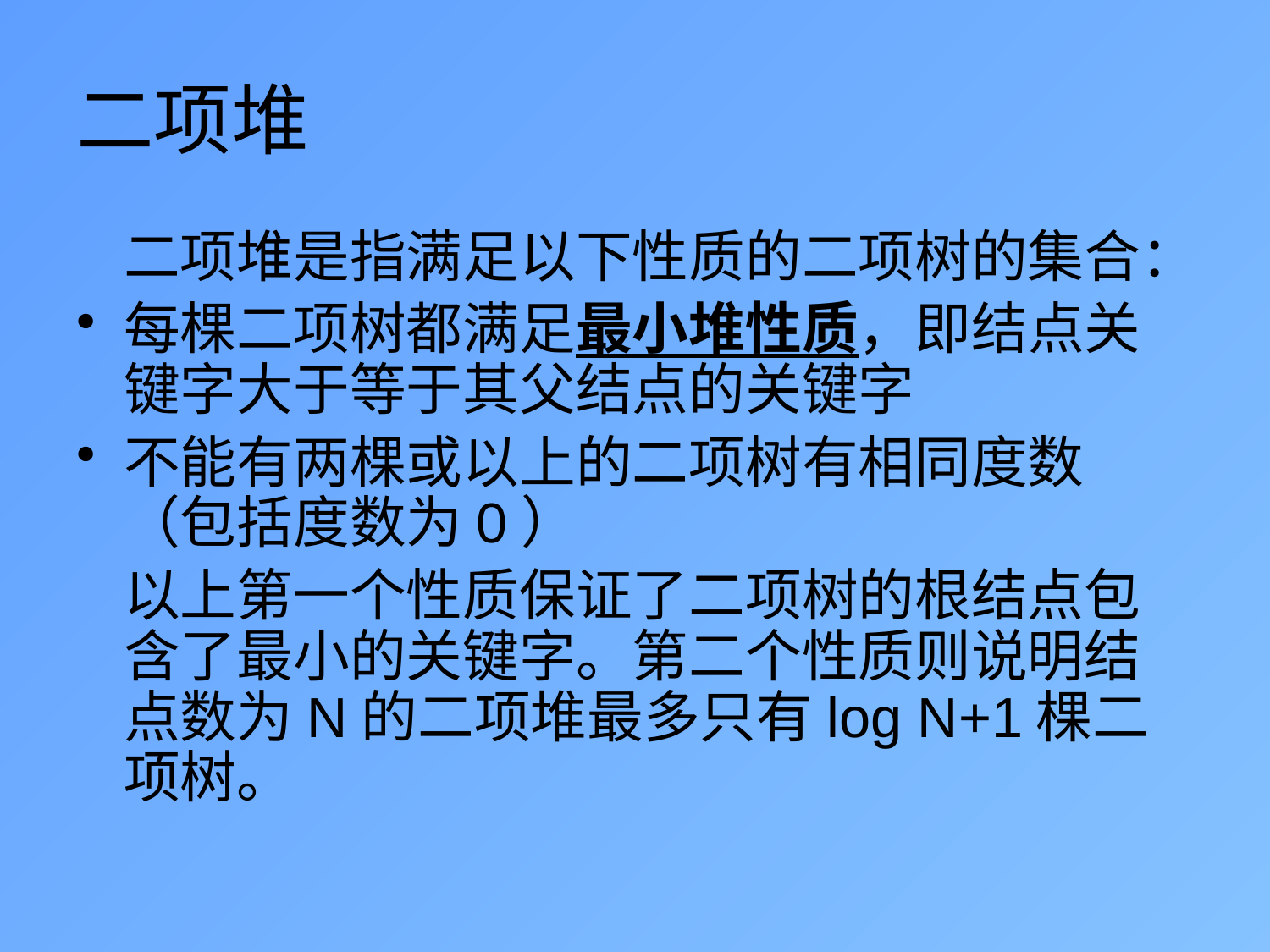

# 二项堆
	二项堆是指满足以下性质的二项树的集合：
每棵二项树都满足最小堆性质，即结点关键字大于等于其父结点的关键字
不能有两棵或以上的二项树有相同度数（包括度数为0）
	以上第一个性质保证了二项树的根结点包含了最小的关键字。第二个性质则说明结点数为N的二项堆最多只有log N+1棵二项树。